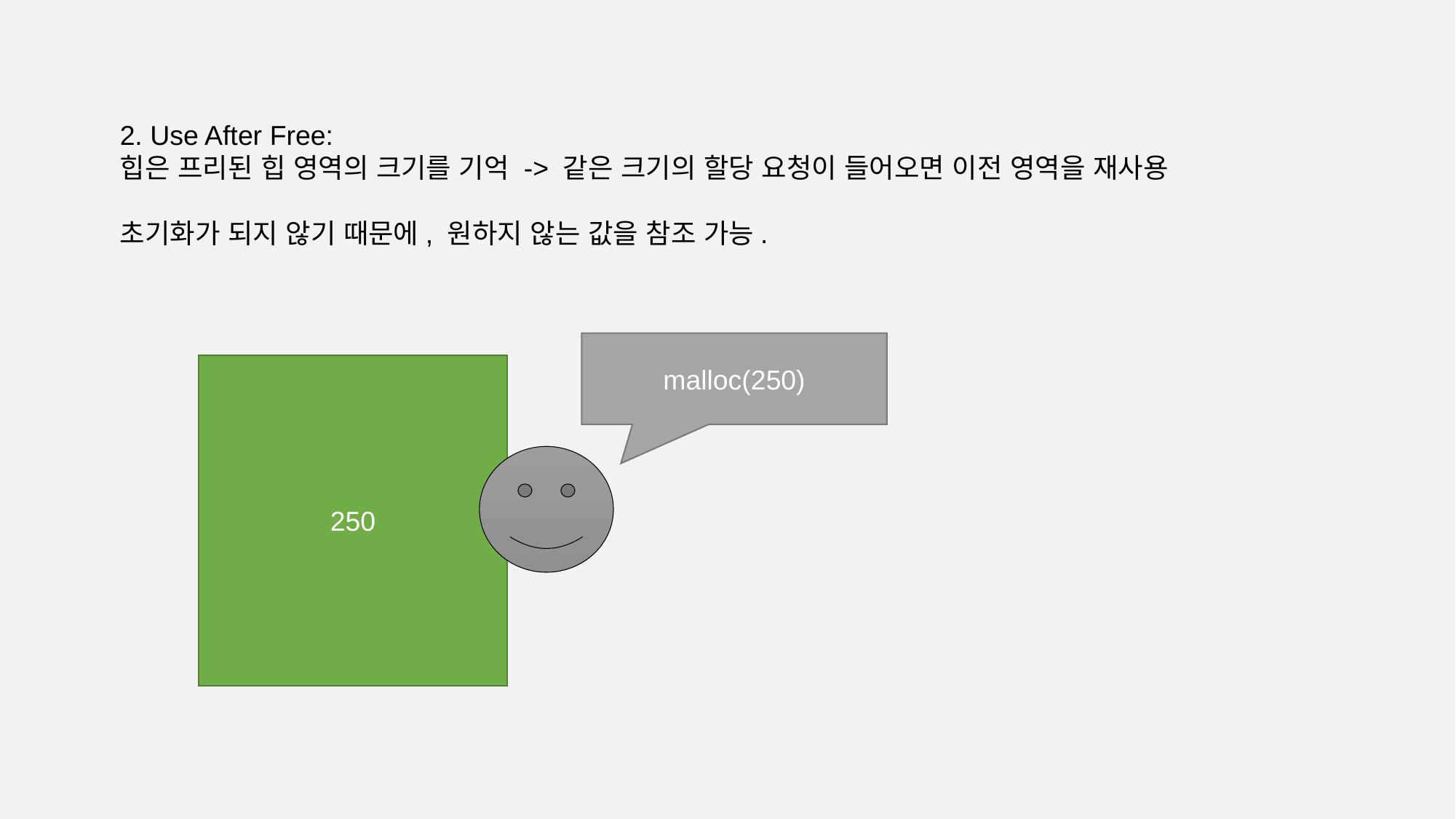

2. Use After Free:
힙은 프리된 힙 영역의 크기를 기억 -> 같은 크기의 할당 요청이 들어오면 이전 영역을 재사용

초기화가 되지 않기 때문에, 원하지 않는 값을 참조 가능.
malloc(250)
250